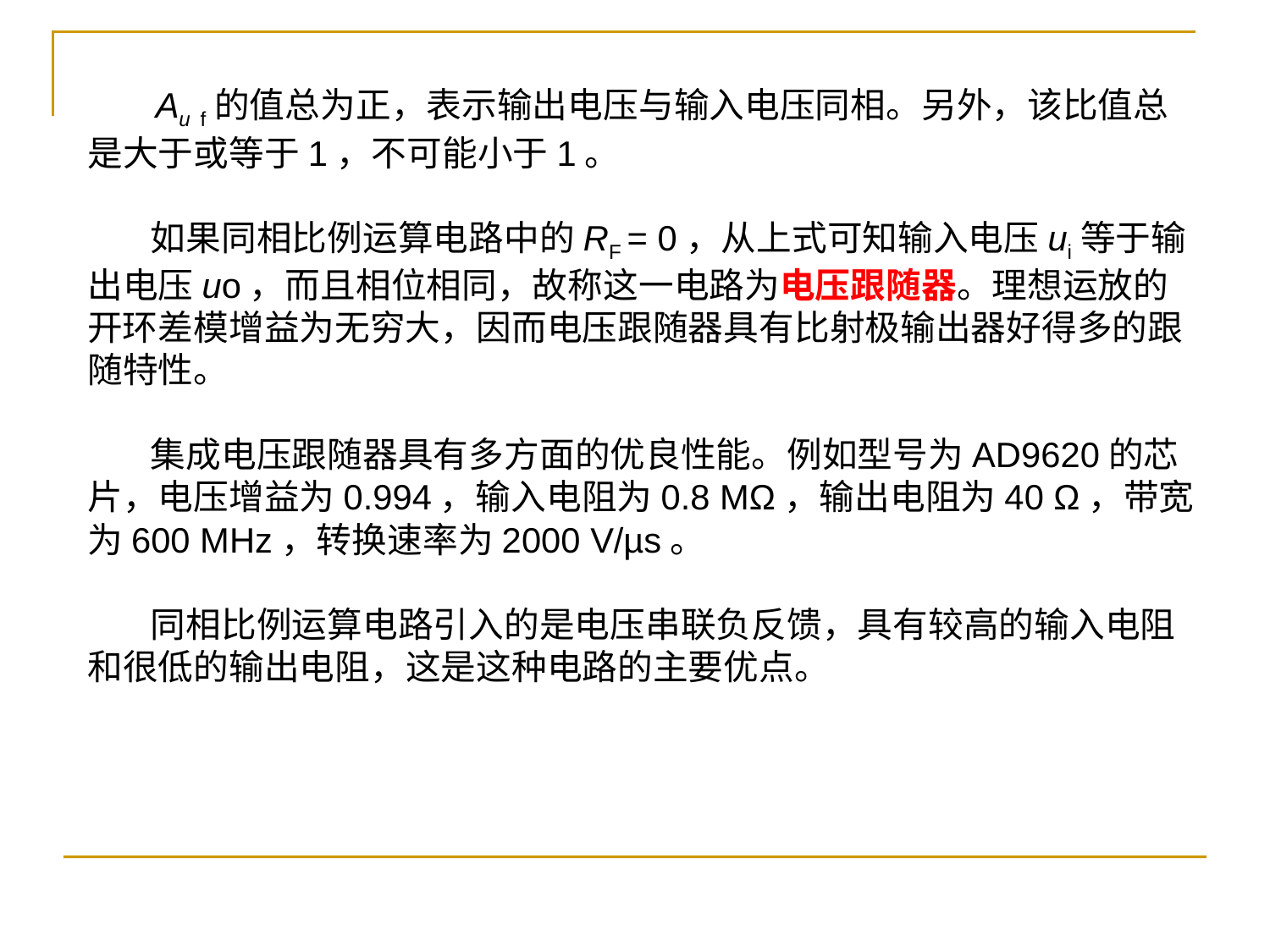

Au f的值总为正，表示输出电压与输入电压同相。另外，该比值总是大于或等于1，不可能小于1。

       如果同相比例运算电路中的RF = 0，从上式可知输入电压ui等于输出电压uo，而且相位相同，故称这一电路为电压跟随器。理想运放的开环差模增益为无穷大，因而电压跟随器具有比射极输出器好得多的跟随特性。

       集成电压跟随器具有多方面的优良性能。例如型号为AD9620的芯片，电压增益为0.994，输入电阻为0.8 MΩ，输出电阻为40 Ω，带宽为600 MHz，转换速率为2000 V/µs。

       同相比例运算电路引入的是电压串联负反馈，具有较高的输入电阻和很低的输出电阻，这是这种电路的主要优点。